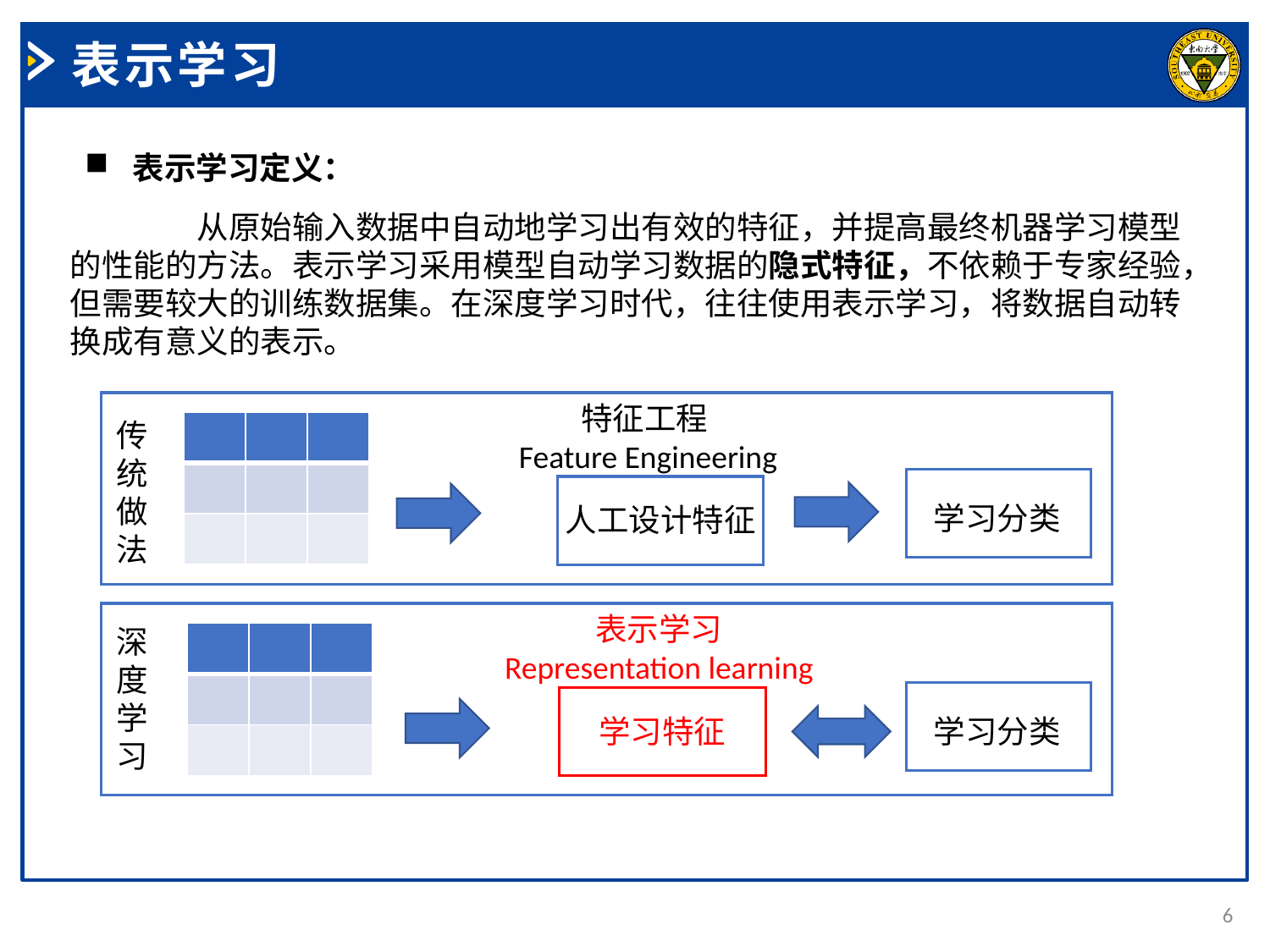

表示学习
表示学习定义：
	从原始输入数据中自动地学习出有效的特征，并提高最终机器学习模型的性能的方法。表示学习采用模型自动学习数据的隐式特征，不依赖于专家经验，但需要较大的训练数据集。在深度学习时代，往往使用表示学习，将数据自动转换成有意义的表示。
处
特征工程
Feature Engineering
传统做法
|  |  |  |
| --- | --- | --- |
|  |  |  |
|  |  |  |

学习分类
人工设计特征
表示学习
Representation learning

深度学习
|  |  |  |
| --- | --- | --- |
|  |  |  |
|  |  |  |

学习特征

学习分类
6